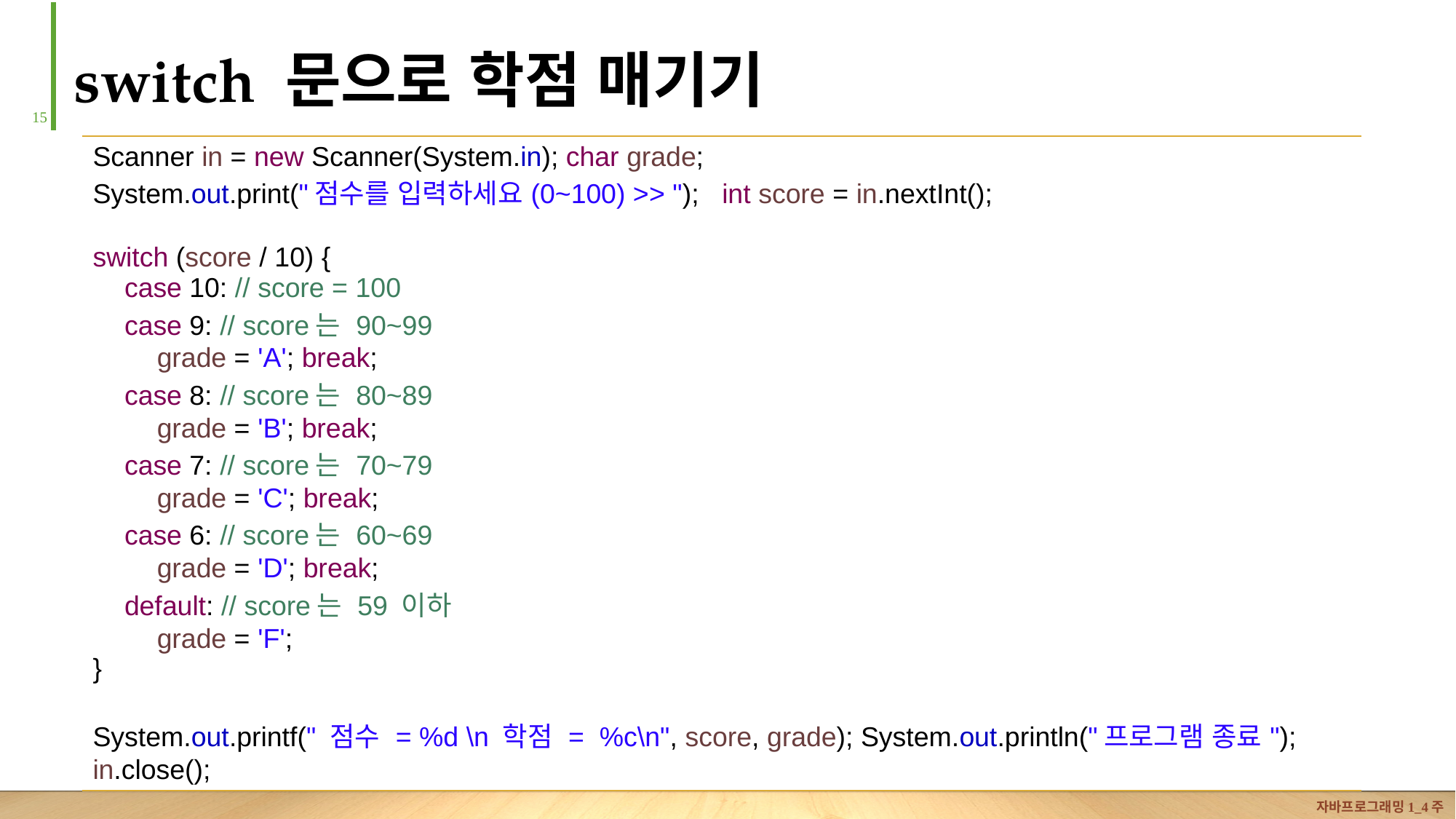

# switch 문으로 학점 매기기
15
| Scanner in = new Scanner(System.in); char grade; System.out.print("점수를 입력하세요(0~100) >> "); int score = in.nextInt(); switch (score / 10) { case 10: // score = 100 case 9: // score는 90~99 grade = 'A'; break; case 8: // score는 80~89 grade = 'B'; break; case 7: // score는 70~79 grade = 'C'; break; case 6: // score는 60~69 grade = 'D'; break; default: // score는 59 이하 grade = 'F'; } System.out.printf(" 점수 = %d \n 학점 = %c\n", score, grade); System.out.println("프로그램 종료"); in.close(); |
| --- |
자바프로그래밍1_4주